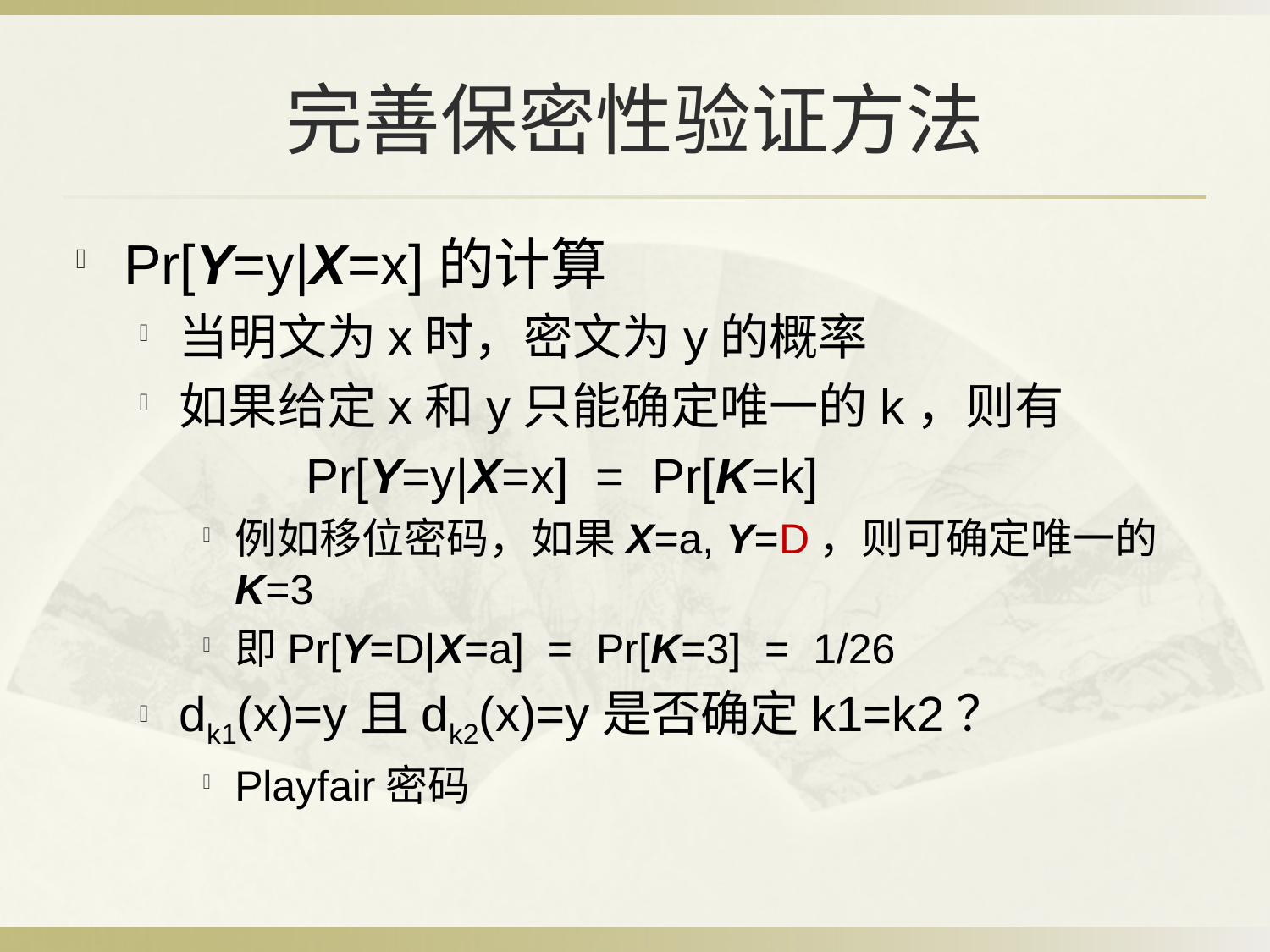

# 完善保密性验证方法
Pr[Y=y|X=x]的计算
当明文为x时，密文为y的概率
如果给定x和y只能确定唯一的k，则有
		Pr[Y=y|X=x]  =  Pr[K=k]
例如移位密码，如果X=a, Y=D，则可确定唯一的K=3
即Pr[Y=D|X=a]  =  Pr[K=3]  =  1/26
dk1(x)=y且dk2(x)=y是否确定k1=k2？
Playfair密码